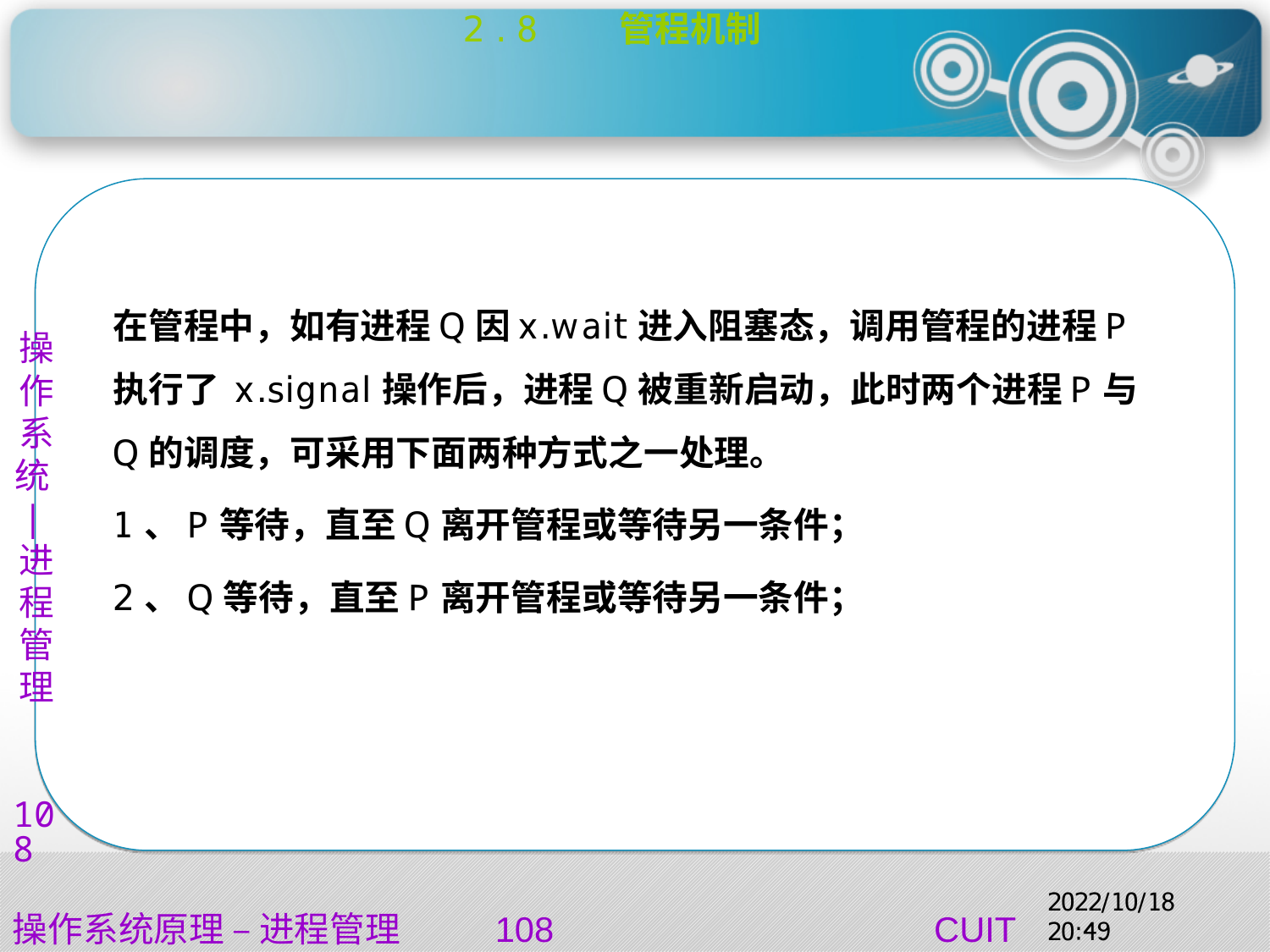

2 . 8	  管程机制
操作系统|进程管理

108
在管程中，如有进程Q因x.wait进入阻塞态，调用管程的进程P执行了 x.signal操作后，进程Q被重新启动，此时两个进程P与Q的调度，可采用下面两种方式之一处理。
1、P等待，直至Q离开管程或等待另一条件；
2、Q等待，直至P离开管程或等待另一条件；
2022/10/18    20:49